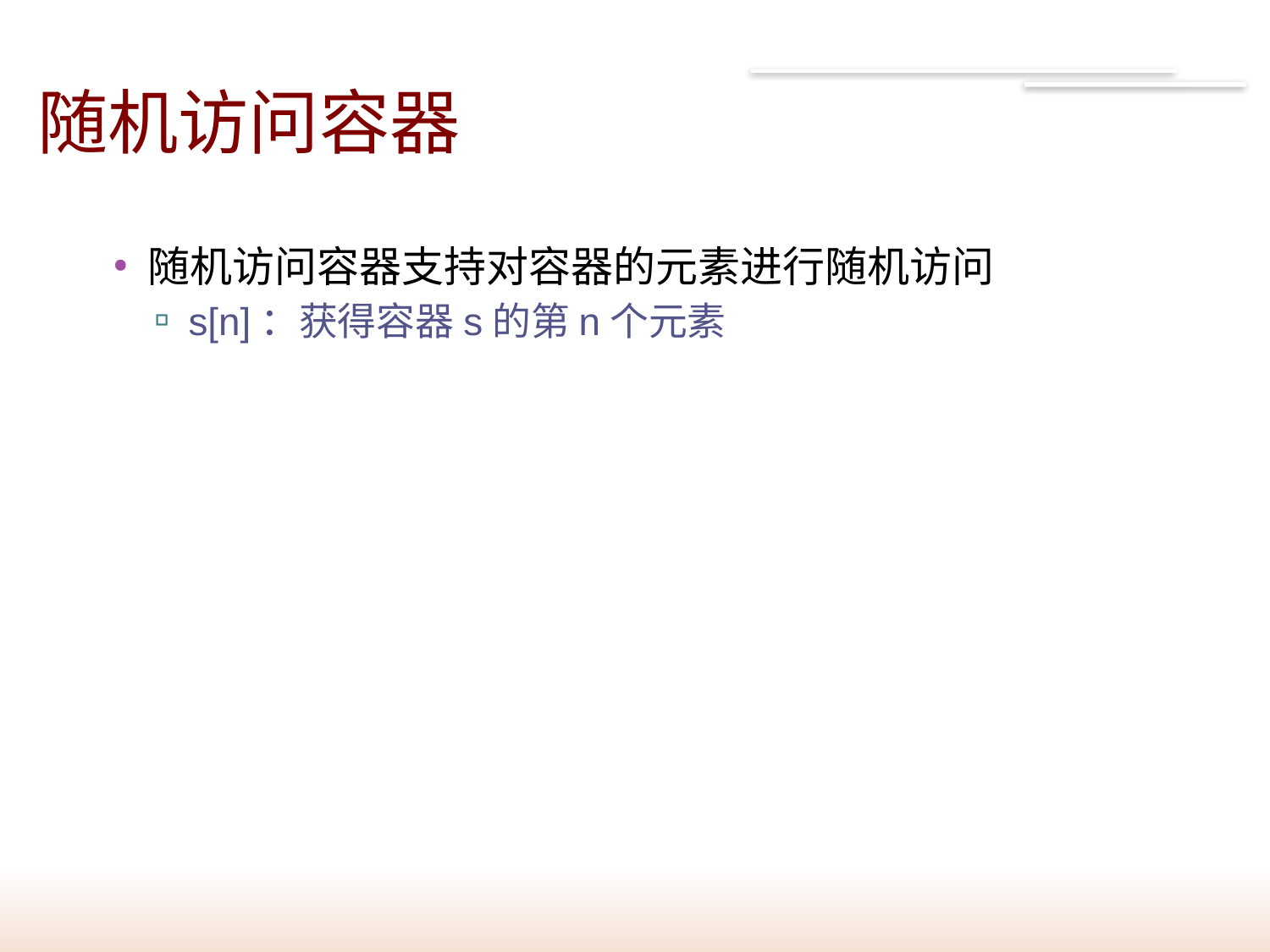

40
# 随机访问容器
随机访问容器支持对容器的元素进行随机访问
s[n]：获得容器s的第n个元素